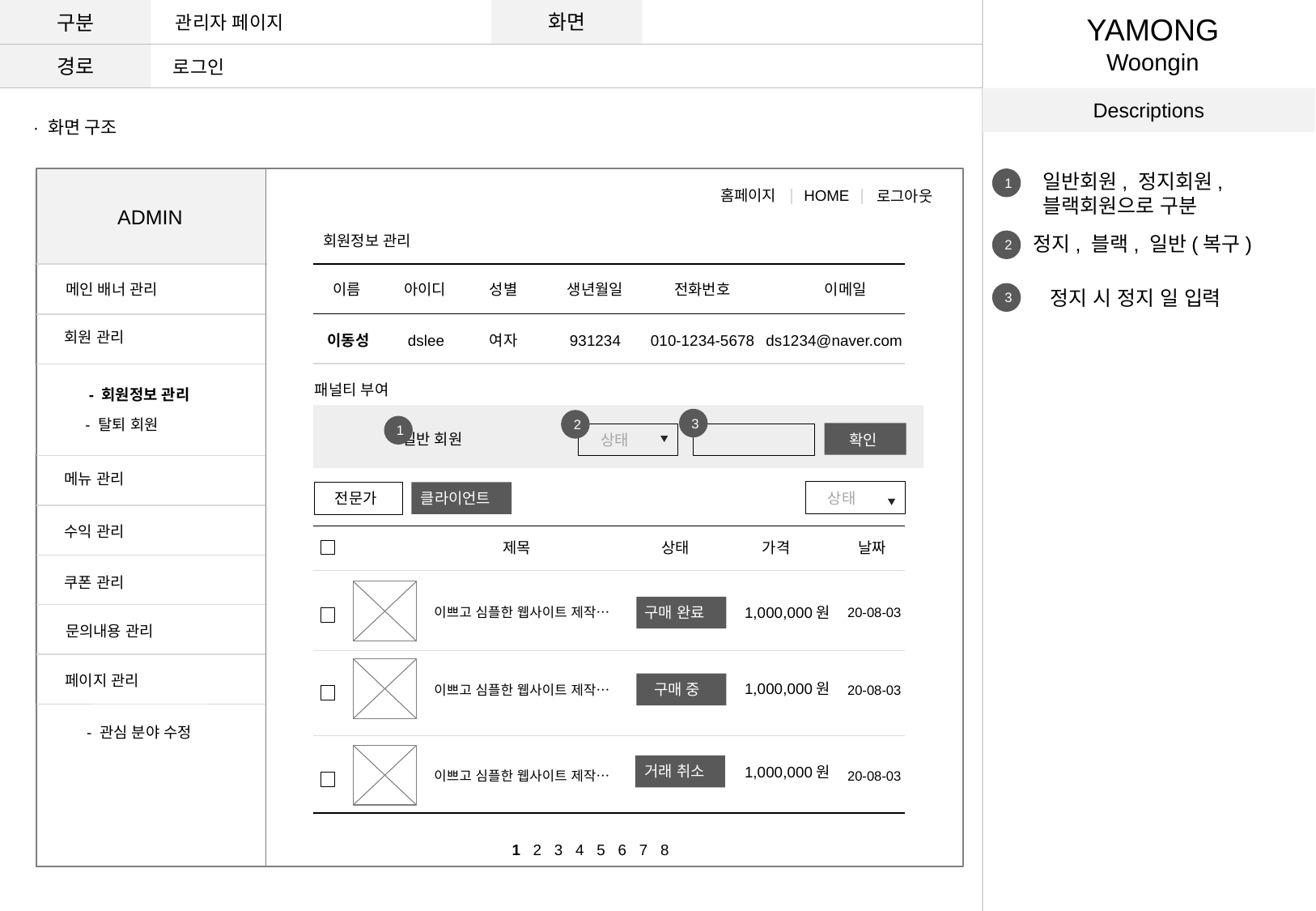

구분
화면
관리자 페이지
YAMONG
Woongin
경로
로그인
Descriptions
· 화면 구조
일반회원, 정지회원,
블랙회원으로 구분

1

홈페이지
HOME
로그아웃
ADMIN
정지, 블랙, 일반(복구)
회원정보 관리
2

메인 배너 관리
이름
아이디
성별
생년월일
전화번호
이메일
정지 시 정지 일 입력
3

회원 관리
이동성
dslee
여자
931234
010-1234-5678
ds1234@naver.com
패널티 부여
- 회원정보 관리

- 탈퇴 회원
3
2
1

일반 회원
확인
상태

메뉴 관리

전문가
클라이언트
상태
판매완료

수익 관리
제목
상태
가격
날짜

쿠폰 관리

1,000,000원
구매 완료
이쁘고 심플한 웹사이트 제작…
20-08-03

문의내용 관리

페이지 관리
1,000,000원

구매 중
이쁘고 심플한 웹사이트 제작…
20-08-03

- 관심 분야 수정

거래 취소
1,000,000원
이쁘고 심플한 웹사이트 제작…
20-08-03

1   2   3   4   5   6   7   8